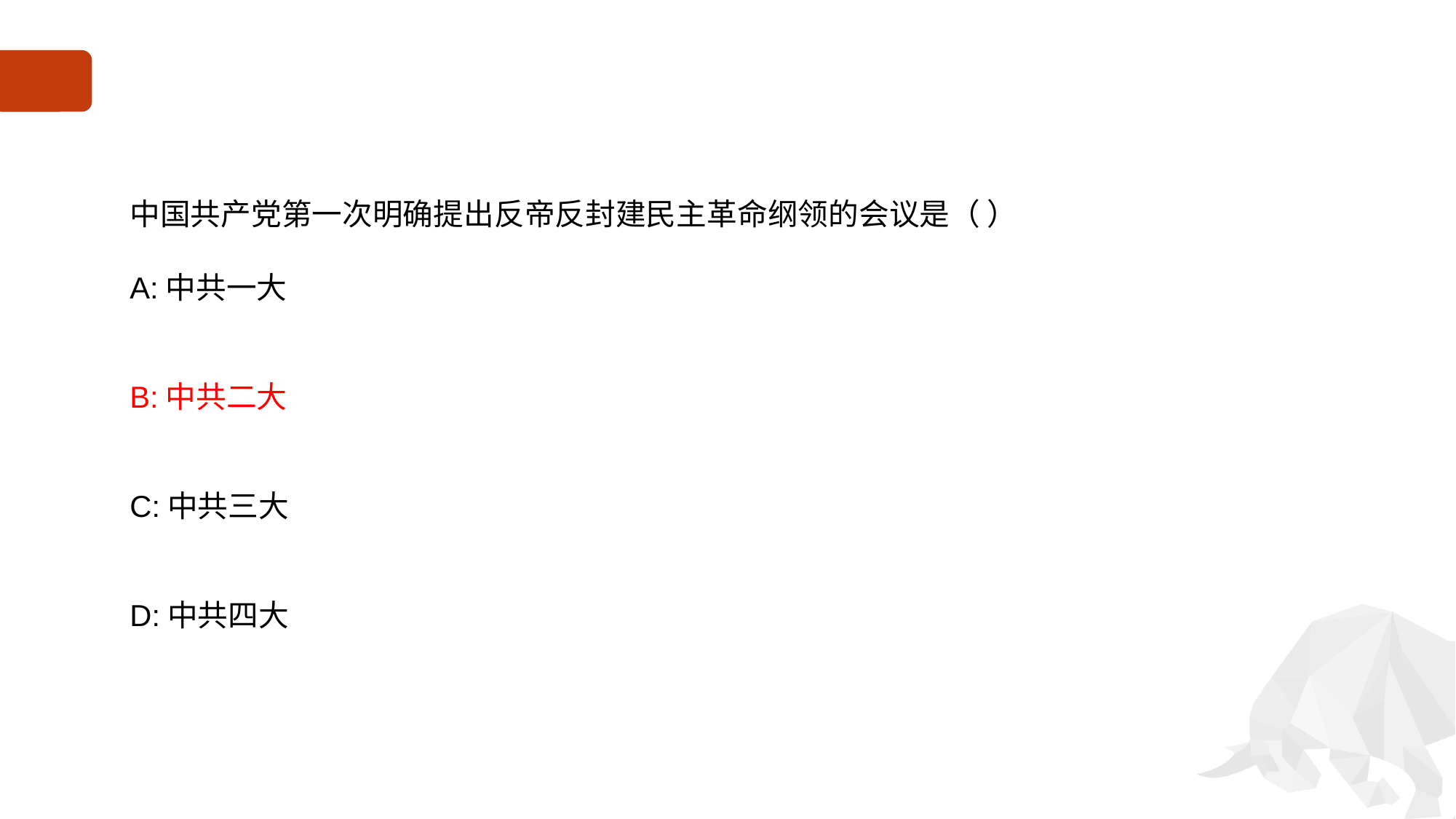

#
中国共产党第一次明确提出反帝反封建民主革命纲领的会议是（ ）

A:中共一大

B:中共二大

C:中共三大

D:中共四大